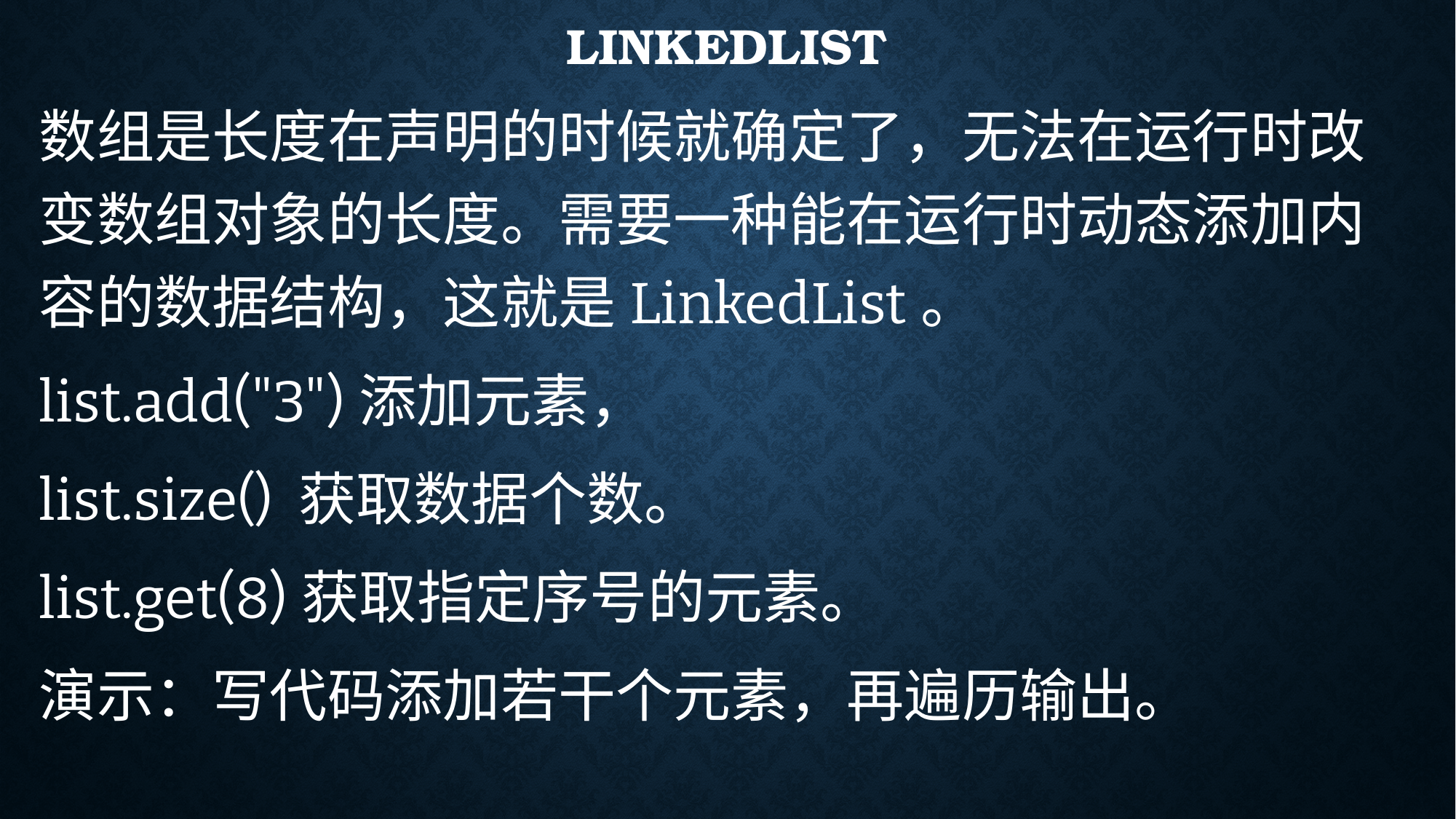

# LinkedList
数组是长度在声明的时候就确定了，无法在运行时改变数组对象的长度。需要一种能在运行时动态添加内容的数据结构，这就是LinkedList。
list.add("3")添加元素，
list.size() 获取数据个数。
list.get(8)获取指定序号的元素。
演示：写代码添加若干个元素，再遍历输出。